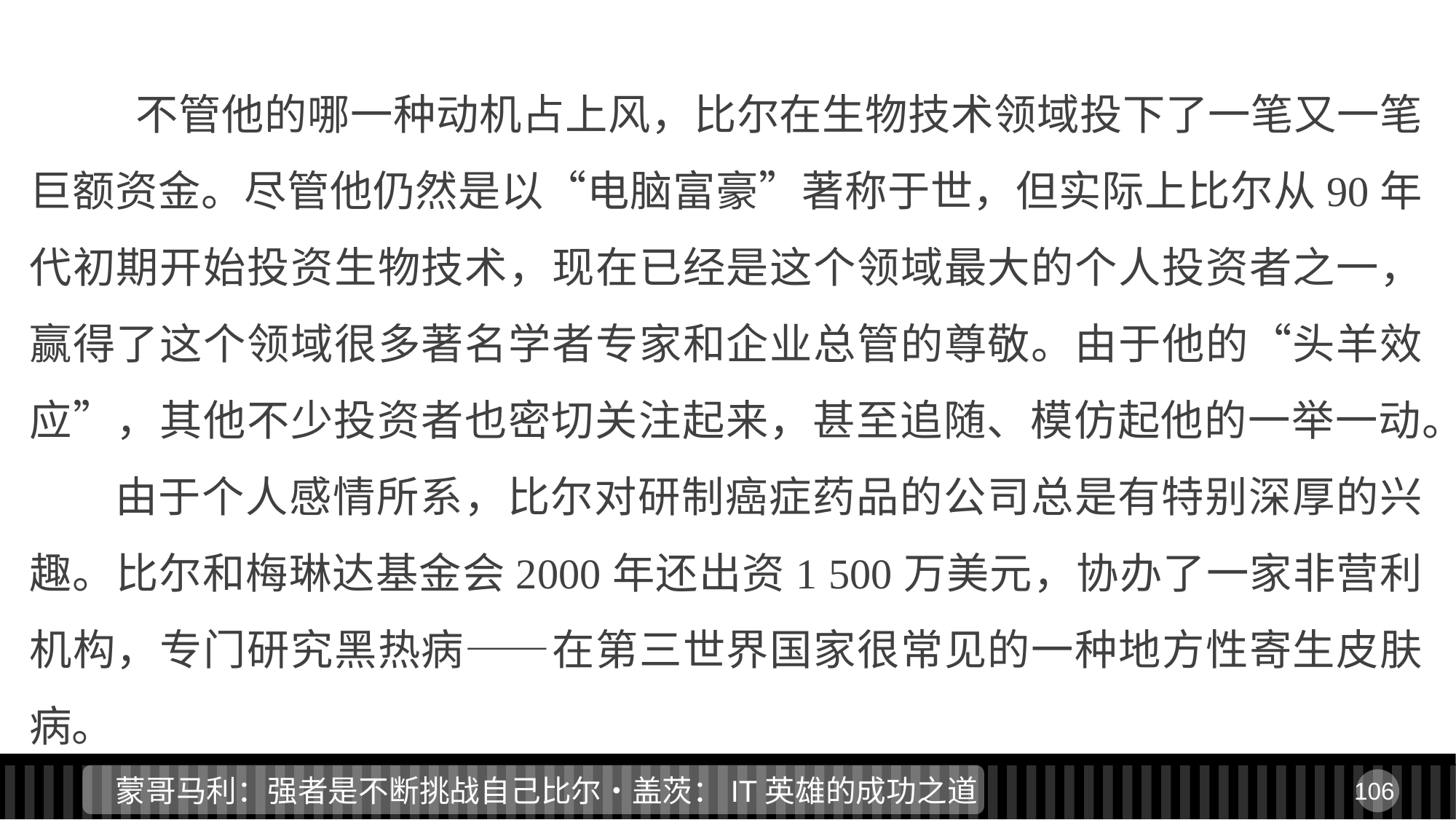

不管他的哪一种动机占上风，比尔在生物技术领域投下了一笔又一笔巨额资金。尽管他仍然是以“电脑富豪”著称于世，但实际上比尔从90年代初期开始投资生物技术，现在已经是这个领域最大的个人投资者之一，赢得了这个领域很多著名学者专家和企业总管的尊敬。由于他的“头羊效应”，其他不少投资者也密切关注起来，甚至追随、模仿起他的一举一动。
由于个人感情所系，比尔对研制癌症药品的公司总是有特别深厚的兴趣。比尔和梅琳达基金会2000年还出资1 500万美元，协办了一家非营利机构，专门研究黑热病——在第三世界国家很常见的一种地方性寄生皮肤病。